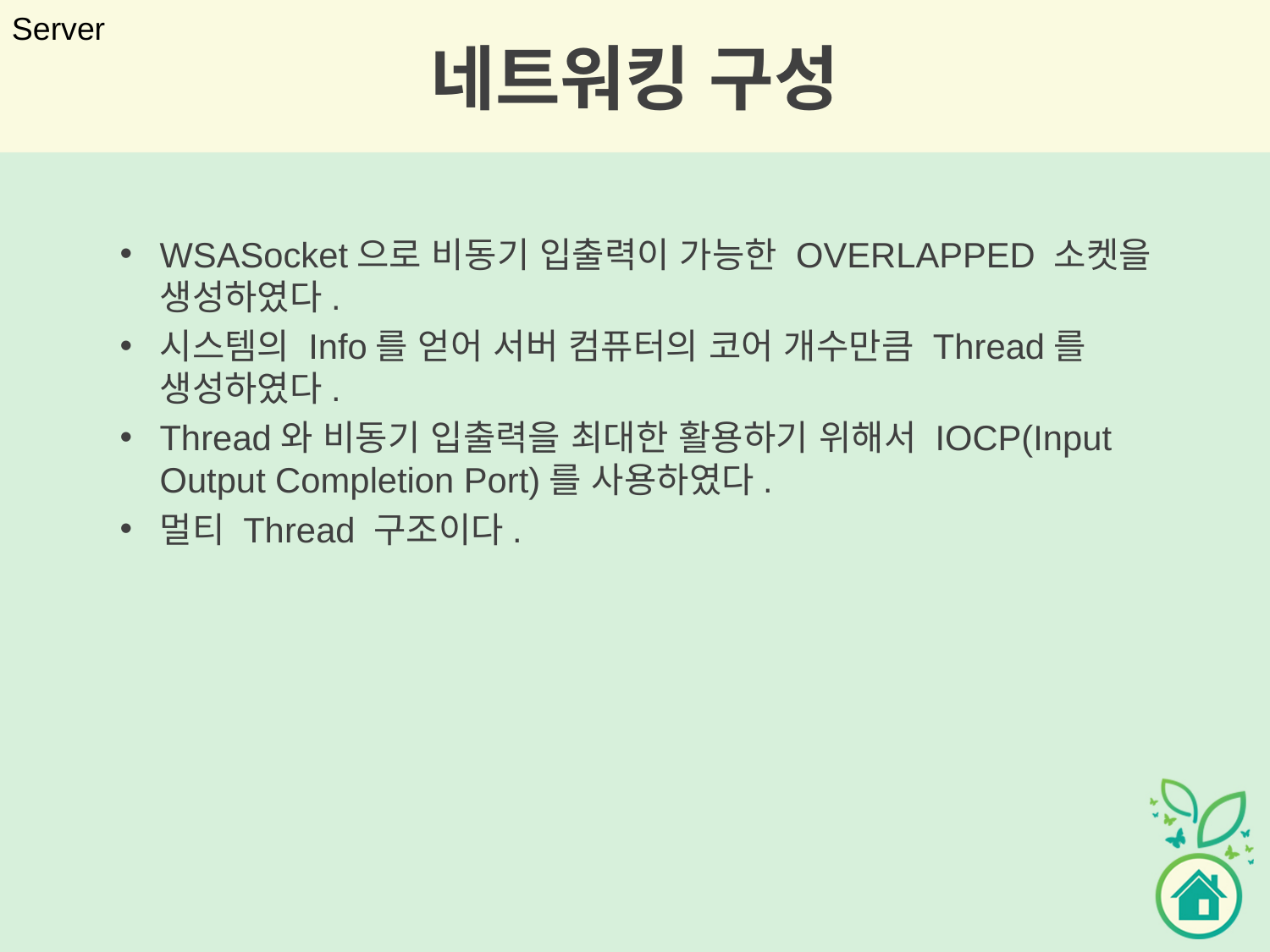

# 네트워킹 구성
Server
WSASocket으로 비동기 입출력이 가능한 OVERLAPPED 소켓을 생성하였다.
시스템의 Info를 얻어 서버 컴퓨터의 코어 개수만큼 Thread를 생성하였다.
Thread와 비동기 입출력을 최대한 활용하기 위해서 IOCP(Input Output Completion Port)를 사용하였다.
멀티 Thread 구조이다.